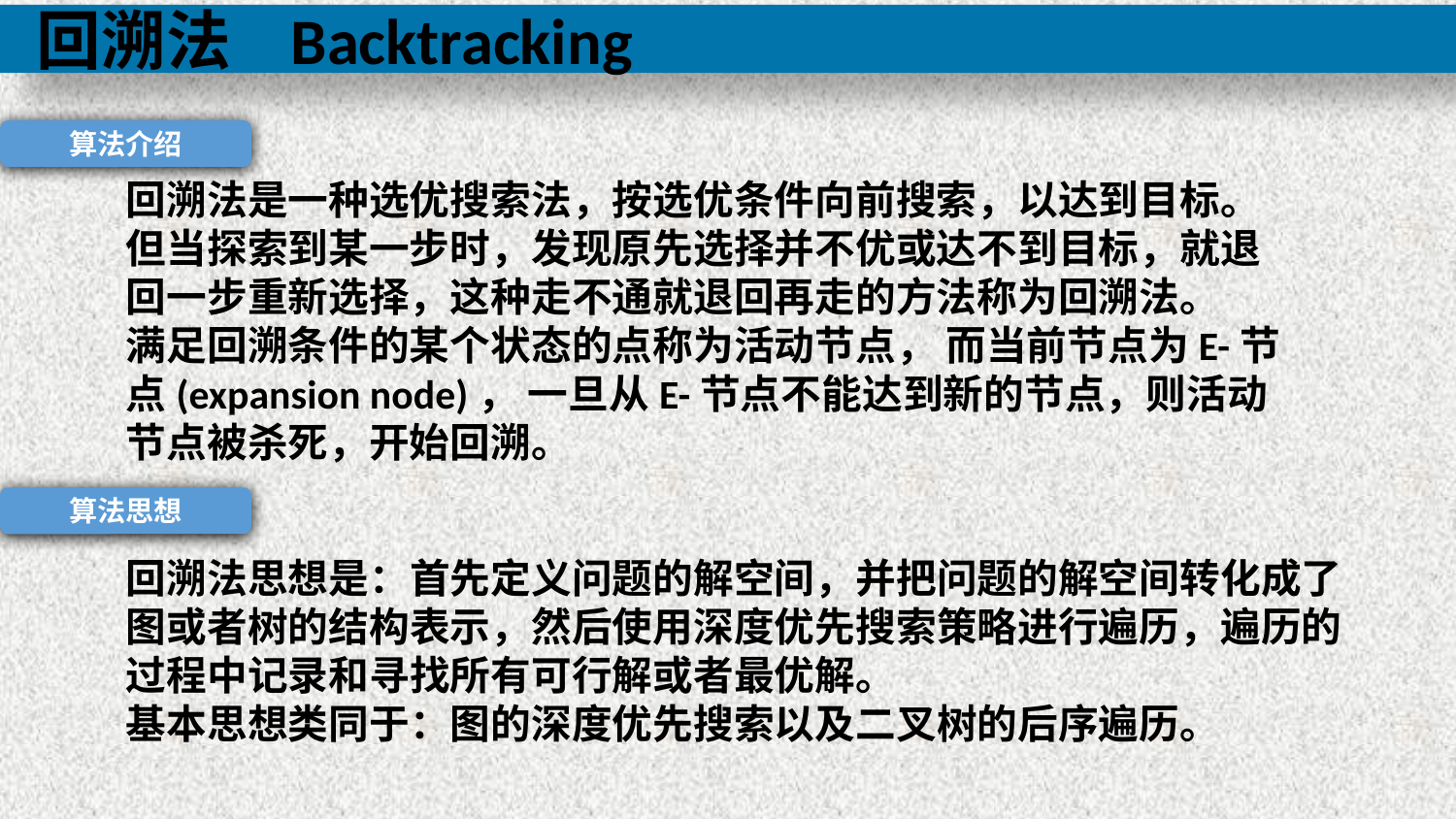

回溯法   Backtracking

算法介绍
回溯法是一种选优搜索法，按选优条件向前搜索，以达到目标。
但当探索到某一步时，发现原先选择并不优或达不到目标，就退回一步重新选择，这种走不通就退回再走的方法称为回溯法。
满足回溯条件的某个状态的点称为活动节点， 而当前节点为E-节点(expansion node)， 一旦从E-节点不能达到新的节点，则活动节点被杀死，开始回溯。
算法思想
回溯法思想是：首先定义问题的解空间，并把问题的解空间转化成了图或者树的结构表示，然后使用深度优先搜索策略进行遍历，遍历的过程中记录和寻找所有可行解或者最优解。
基本思想类同于：图的深度优先搜索以及二叉树的后序遍历。